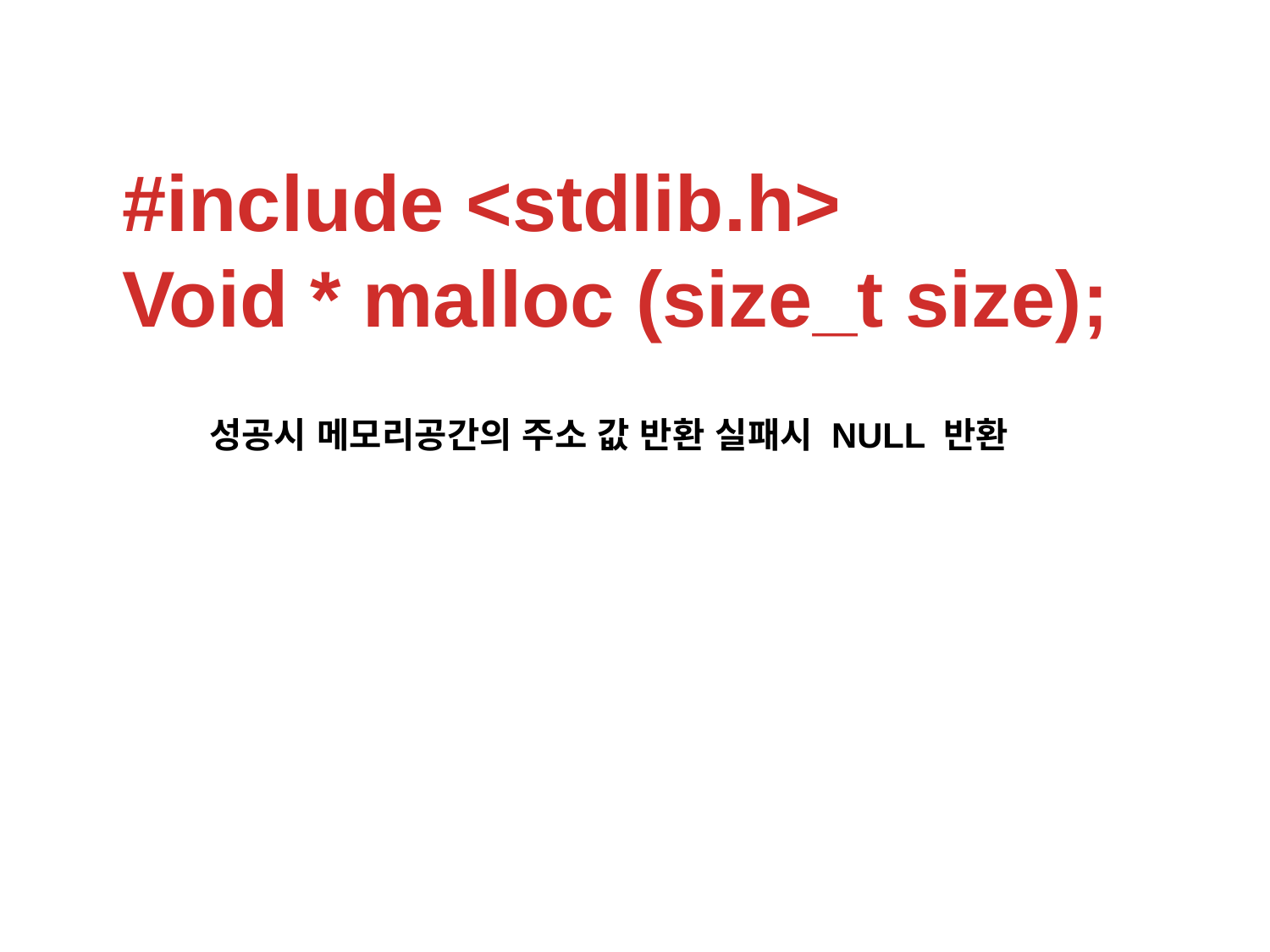

#include <stdlib.h>
Void * malloc (size_t size);
성공시 메모리공간의 주소 값 반환 실패시 NULL 반환